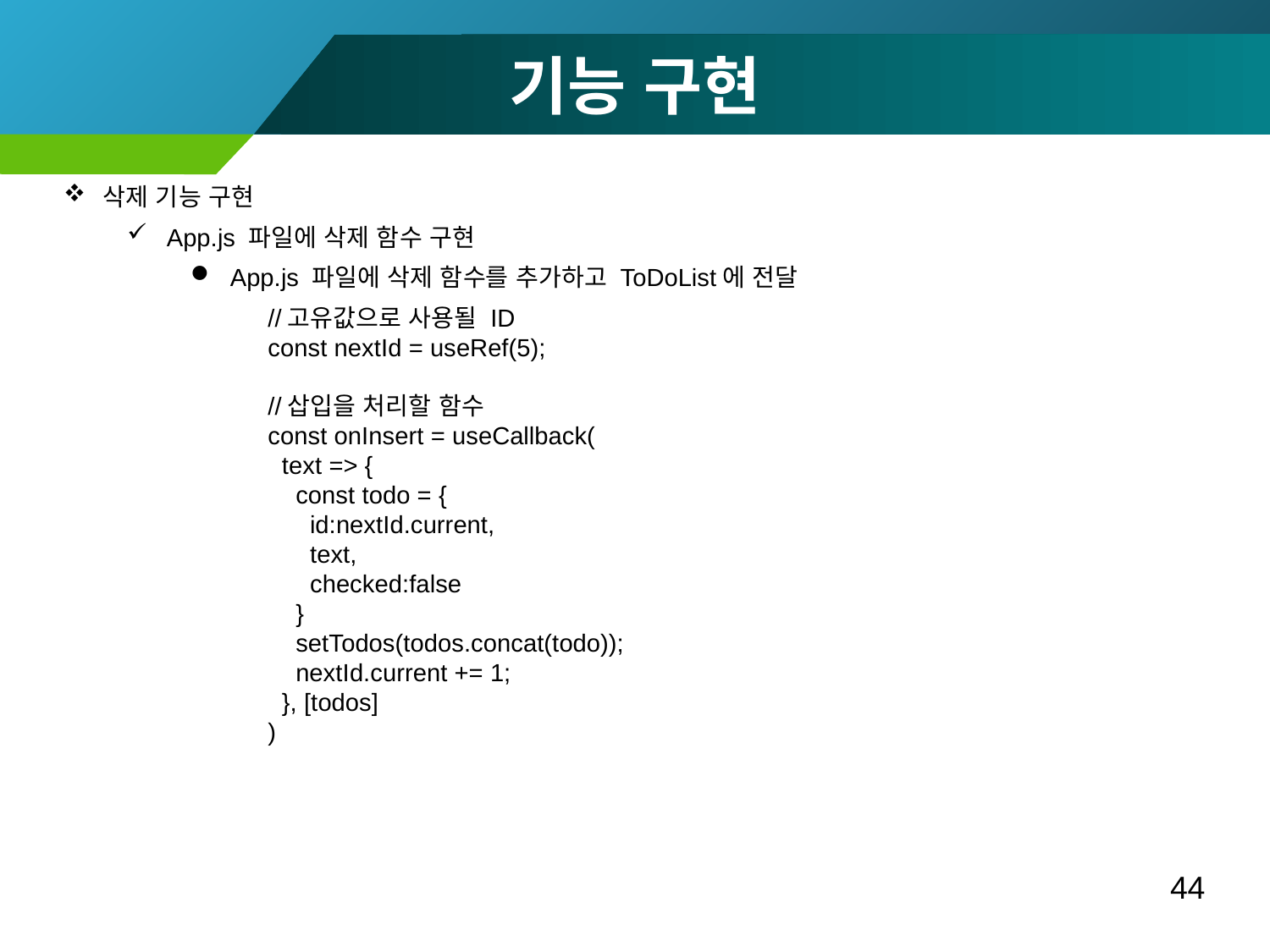

기능 구현
삭제 기능 구현
App.js 파일에 삭제 함수 구현
App.js 파일에 삭제 함수를 추가하고 ToDoList에 전달
  //고유값으로 사용될 ID
  const nextId = useRef(5);

  //삽입을 처리할 함수
  const onInsert = useCallback(
    text => {
      const todo = {
        id:nextId.current,
        text,
        checked:false
      }
      setTodos(todos.concat(todo));
      nextId.current += 1;
    }, [todos]
  )
44